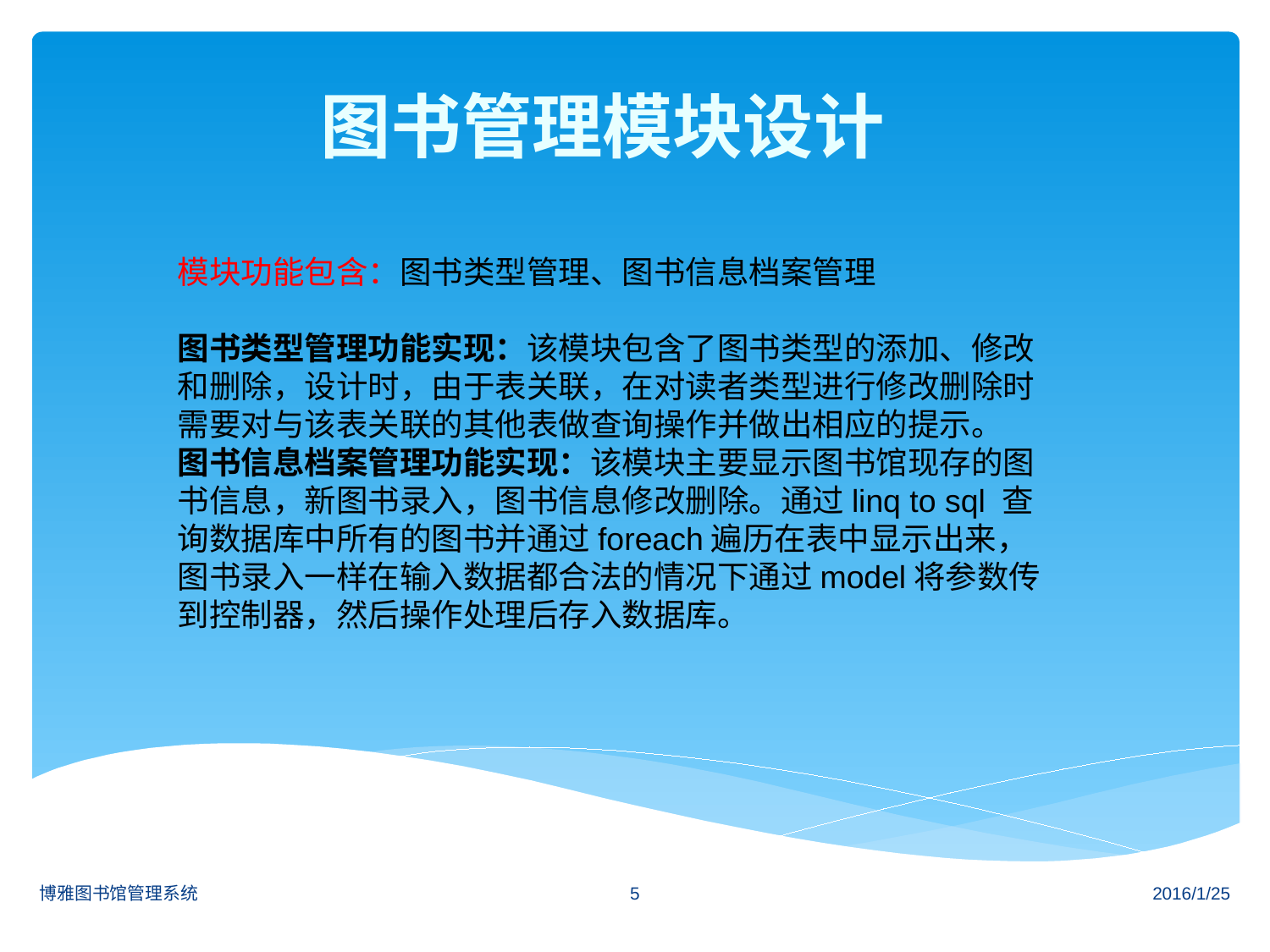

图书管理模块设计
模块功能包含：图书类型管理、图书信息档案管理

图书类型管理功能实现：该模块包含了图书类型的添加、修改和删除，设计时，由于表关联，在对读者类型进行修改删除时需要对与该表关联的其他表做查询操作并做出相应的提示。
图书信息档案管理功能实现：该模块主要显示图书馆现存的图书信息，新图书录入，图书信息修改删除。通过linq to sql 查询数据库中所有的图书并通过foreach遍历在表中显示出来，图书录入一样在输入数据都合法的情况下通过model将参数传到控制器，然后操作处理后存入数据库。

5
博雅图书馆管理系统
2016/1/25